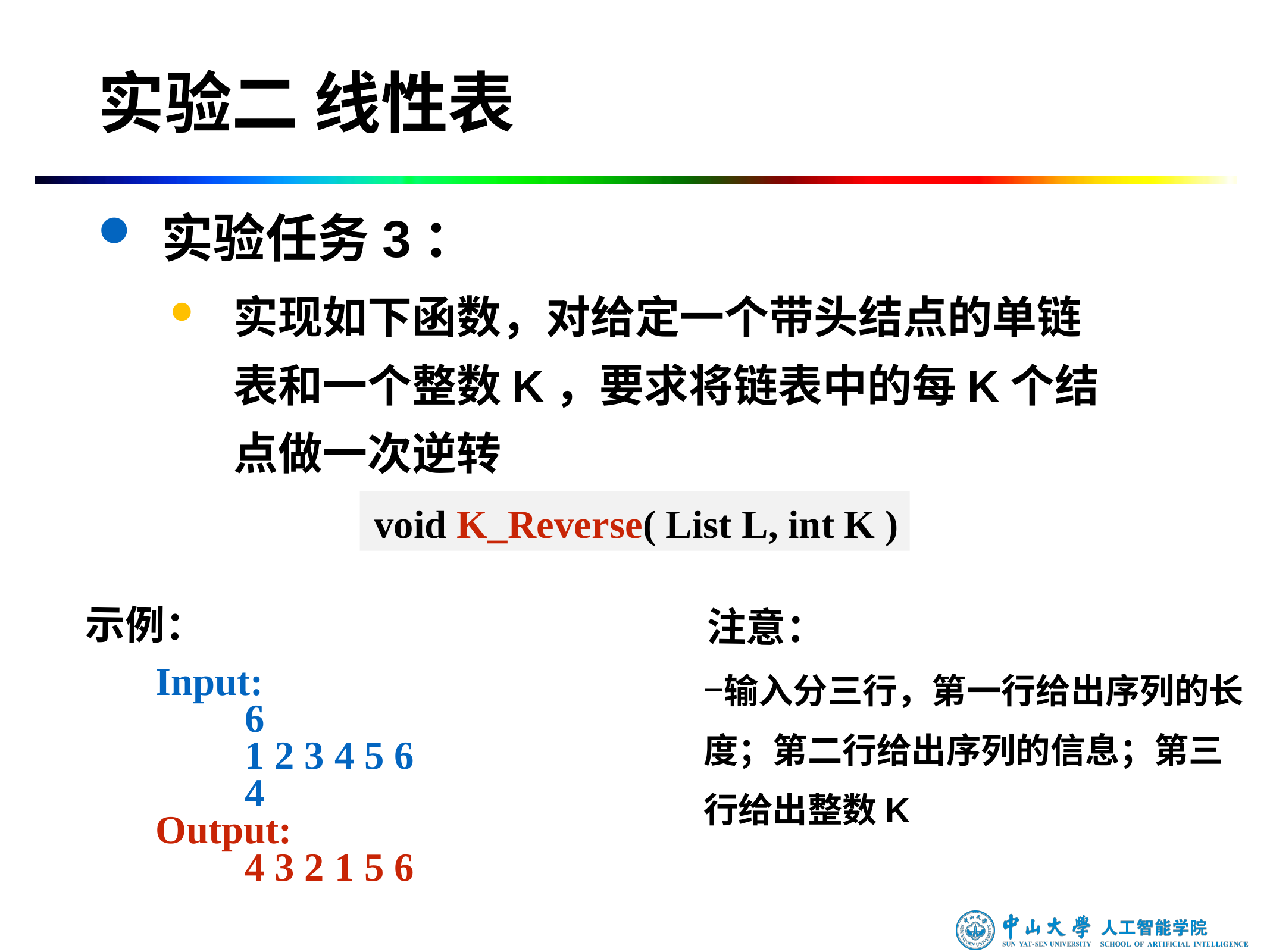

# 实验二 线性表
实验任务3：
实现如下函数，对给定一个带头结点的单链表和一个整数K，要求将链表中的每K个结点做一次逆转
void K_Reverse( List L, int K )
示例：
注意：
输入分三行，第一行给出序列的长度；第二行给出序列的信息；第三行给出整数K
Input:
	6
	1 2 3 4 5 6
	4
Output:
	4 3 2 1 5 6